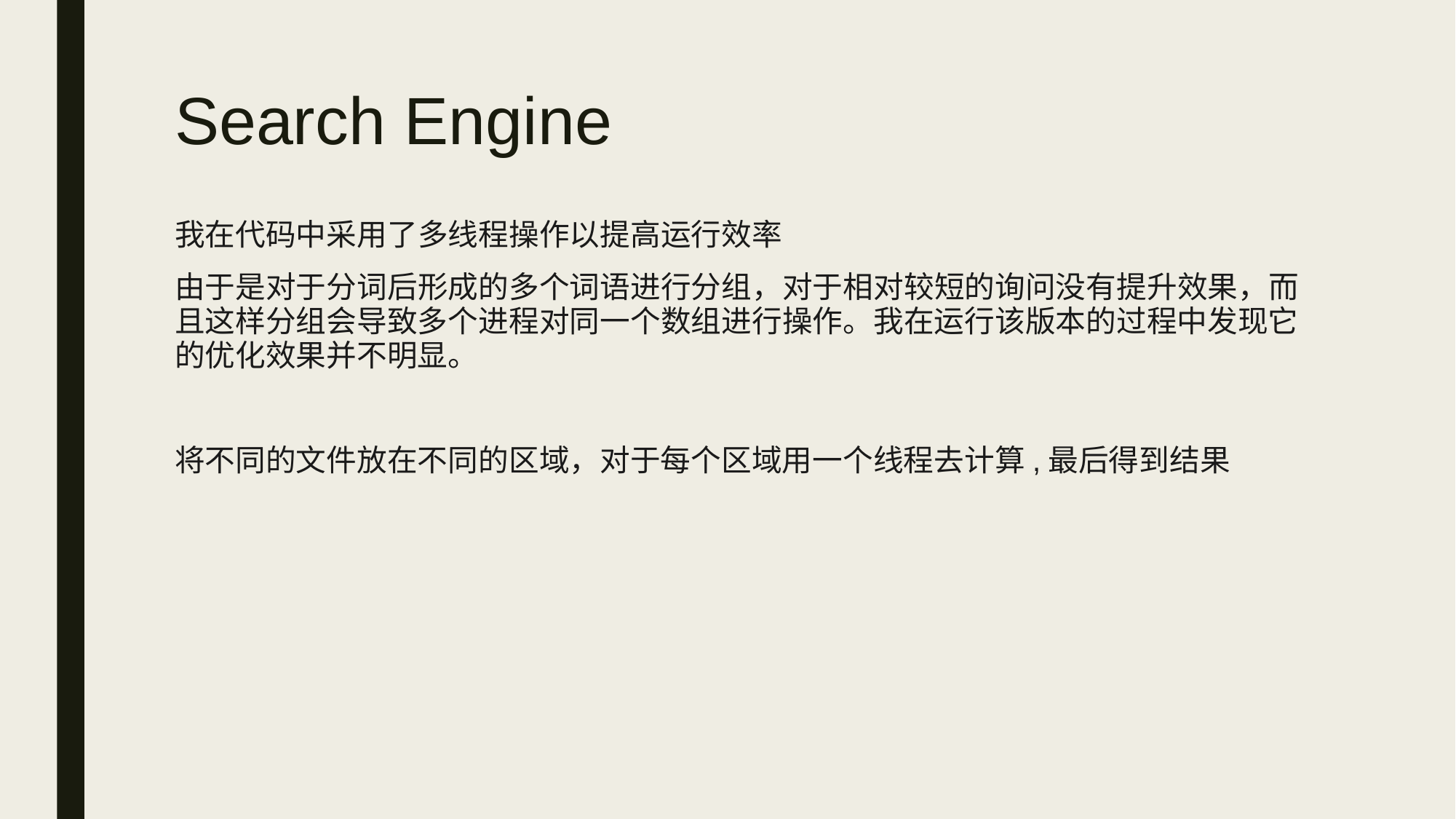

# Search Engine
我在代码中采用了多线程操作以提高运行效率
由于是对于分词后形成的多个词语进行分组，对于相对较短的询问没有提升效果，而且这样分组会导致多个进程对同一个数组进行操作。我在运行该版本的过程中发现它的优化效果并不明显。

将不同的文件放在不同的区域，对于每个区域用一个线程去计算,最后得到结果